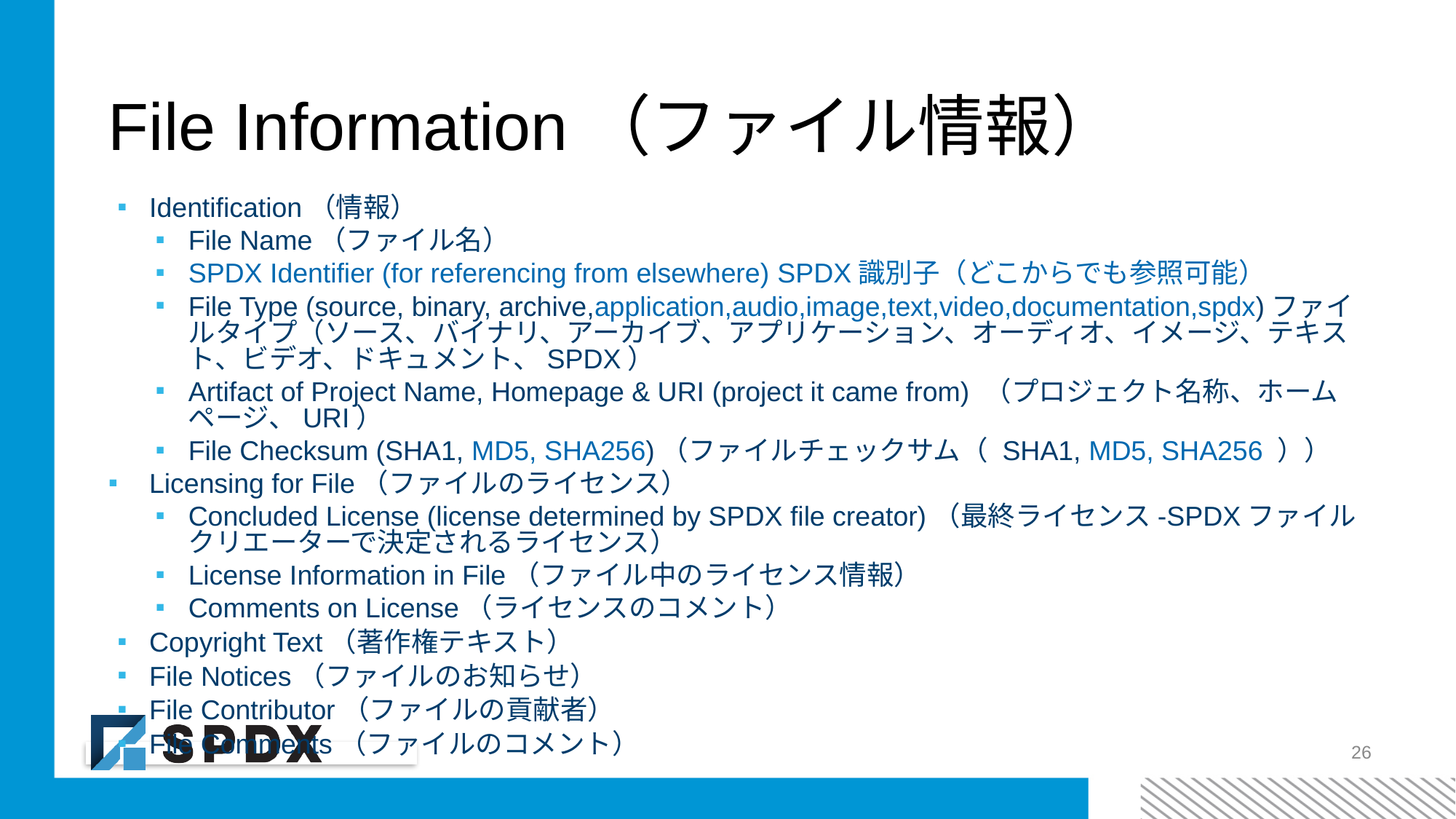

# File Information（ファイル情報）
Identification（情報）
File Name（ファイル名）
SPDX Identifier (for referencing from elsewhere) SPDX識別子（どこからでも参照可能）
File Type (source, binary, archive,application,audio,image,text,video,documentation,spdx)ファイルタイプ（ソース、バイナリ、アーカイブ、アプリケーション、オーディオ、イメージ、テキスト、ビデオ、ドキュメント、SPDX）
Artifact of Project Name, Homepage & URI (project it came from) （プロジェクト名称、ホームページ、URI）
File Checksum (SHA1, MD5, SHA256)（ファイルチェックサム（ SHA1, MD5, SHA256 ））
Licensing for File（ファイルのライセンス）
Concluded License (license determined by SPDX file creator)（最終ライセンス-SPDXファイルクリエーターで決定されるライセンス）
License Information in File（ファイル中のライセンス情報）
Comments on License（ライセンスのコメント）
Copyright Text（著作権テキスト）
File Notices（ファイルのお知らせ）
File Contributor（ファイルの貢献者）
File Comments（ファイルのコメント）

26